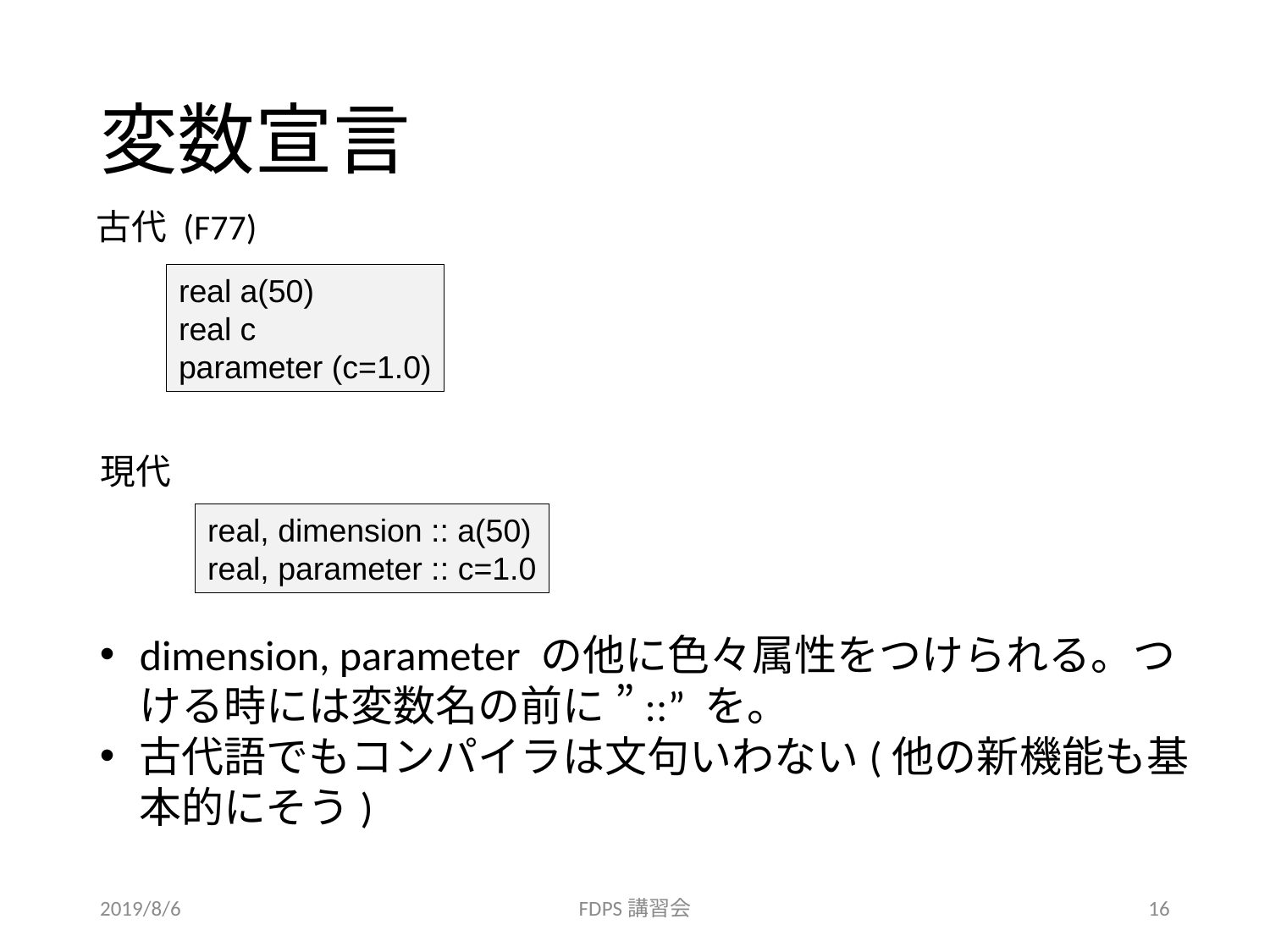

# 変数宣言
古代 (F77)
real a(50)
real c
parameter (c=1.0)
現代
real, dimension :: a(50)
real, parameter :: c=1.0
dimension, parameter の他に色々属性をつけられる。つける時には変数名の前に ”::” を。
古代語でもコンパイラは文句いわない(他の新機能も基本的にそう)
2019/8/6
FDPS講習会
16